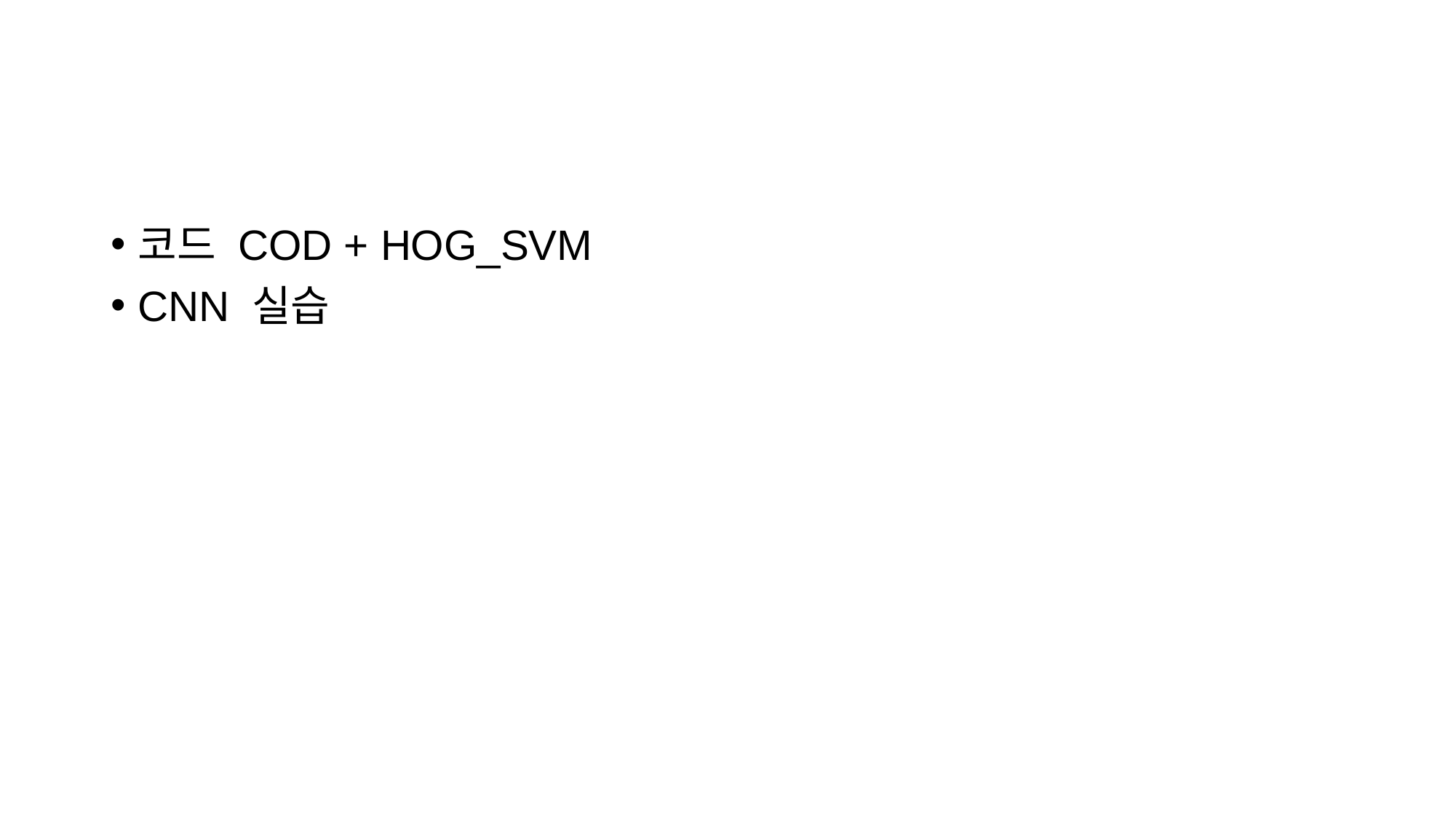

#
코드 COD + HOG_SVM
CNN 실습